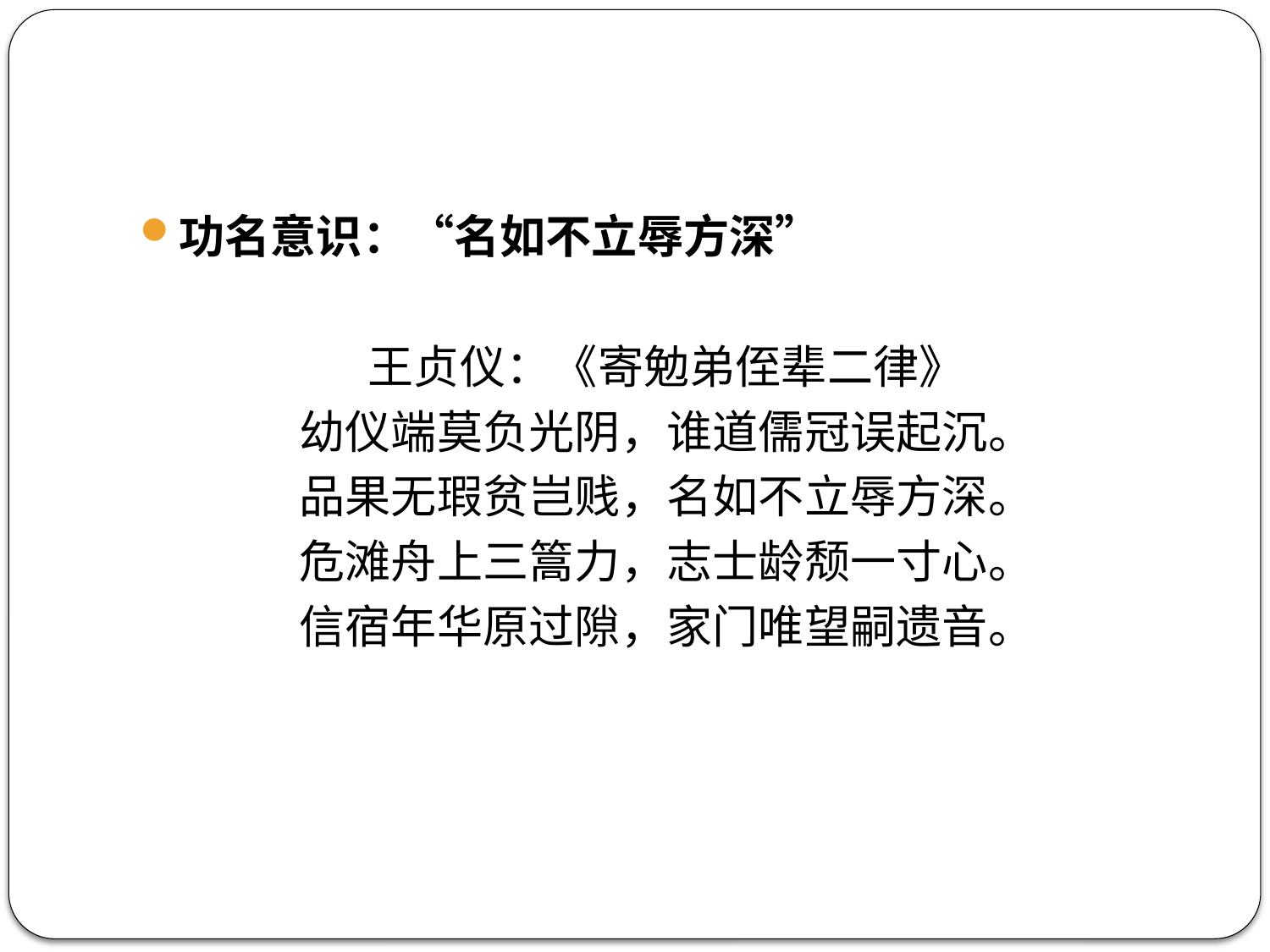

#
功名意识：“名如不立辱方深”

王贞仪：《寄勉弟侄辈二律》
幼仪端莫负光阴，谁道儒冠误起沉。
品果无瑕贫岂贱，名如不立辱方深。
危滩舟上三篙力，志士龄颓一寸心。
信宿年华原过隙，家门唯望嗣遗音。